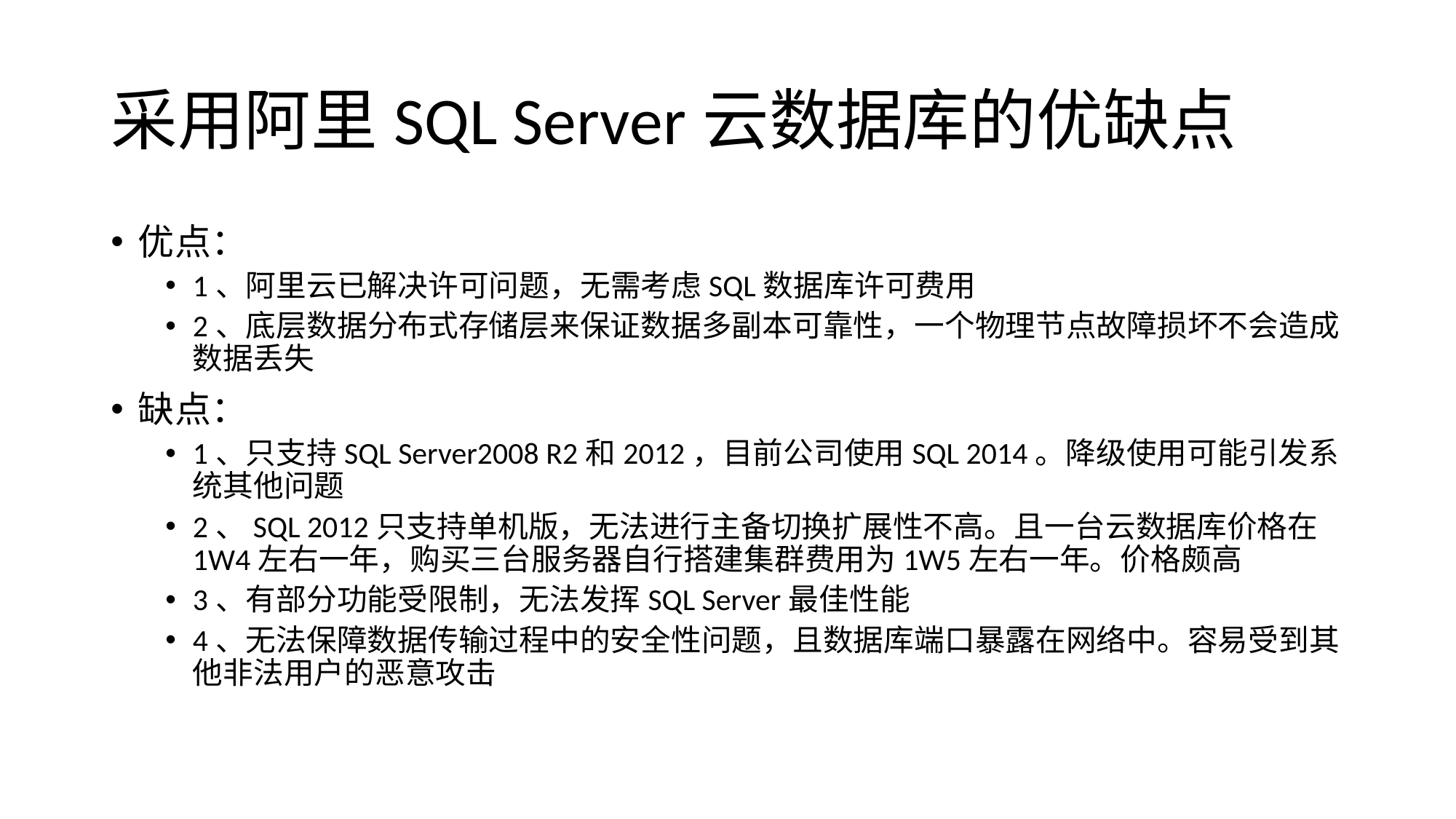

# 采用阿里SQL Server云数据库的优缺点
优点：
1、阿里云已解决许可问题，无需考虑SQL数据库许可费用
2、底层数据分布式存储层来保证数据多副本可靠性，一个物理节点故障损坏不会造成数据丢失
缺点：
1、只支持SQL Server2008 R2和2012，目前公司使用SQL 2014。降级使用可能引发系统其他问题
2、SQL 2012只支持单机版，无法进行主备切换扩展性不高。且一台云数据库价格在1W4左右一年，购买三台服务器自行搭建集群费用为1W5左右一年。价格颇高
3、有部分功能受限制，无法发挥SQL Server最佳性能
4、无法保障数据传输过程中的安全性问题，且数据库端口暴露在网络中。容易受到其他非法用户的恶意攻击